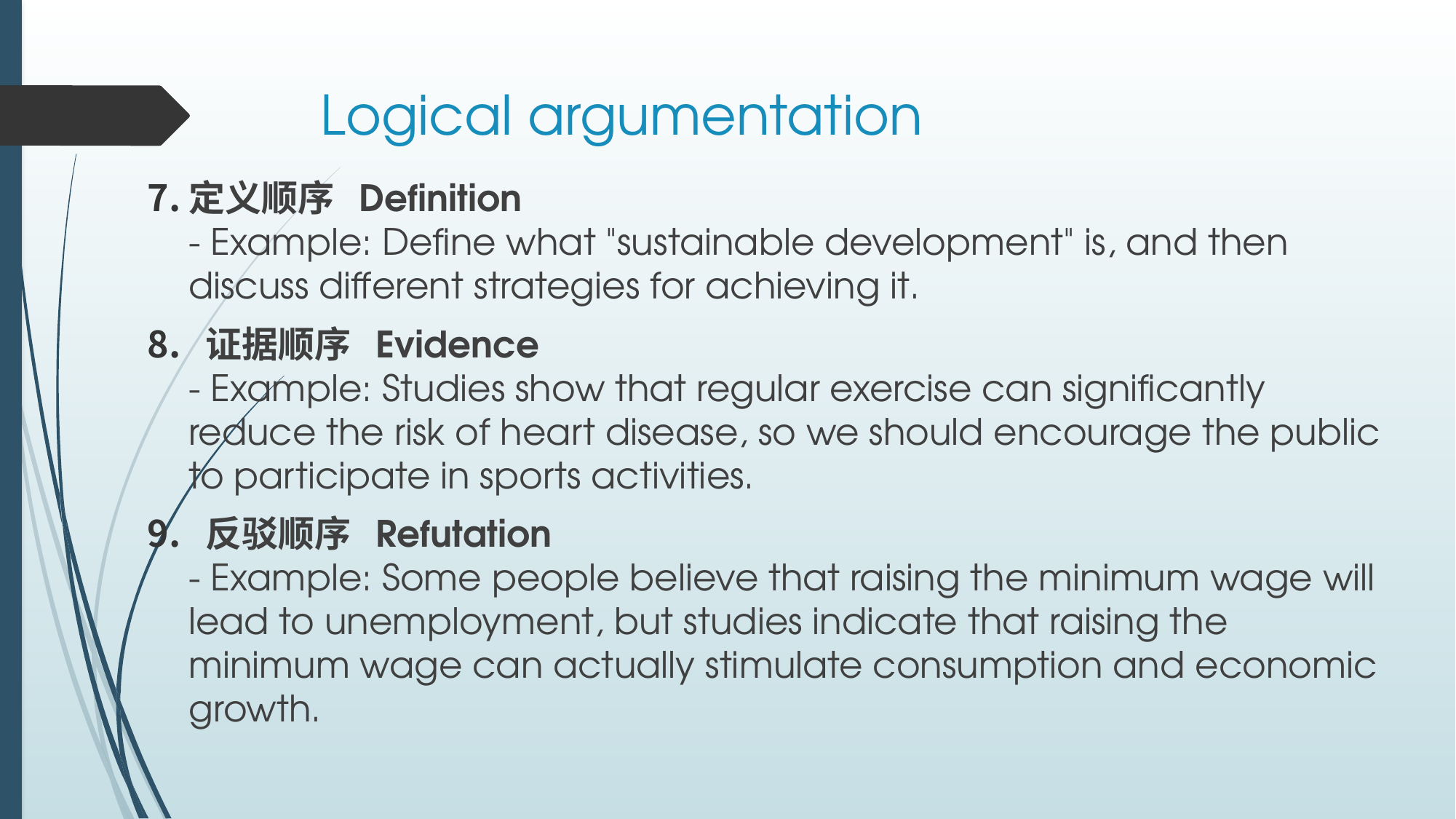

# Logical argumentation
定义顺序  Definition
- Example: Define what "sustainable development" is, and then discuss different strategies for achieving it.
 证据顺序  Evidence
- Example: Studies show that regular exercise can significantly reduce the risk of heart disease, so we should encourage the public to participate in sports activities.
 反驳顺序  Refutation
- Example: Some people believe that raising the minimum wage will lead to unemployment, but studies indicate that raising the minimum wage can actually stimulate consumption and economic growth.